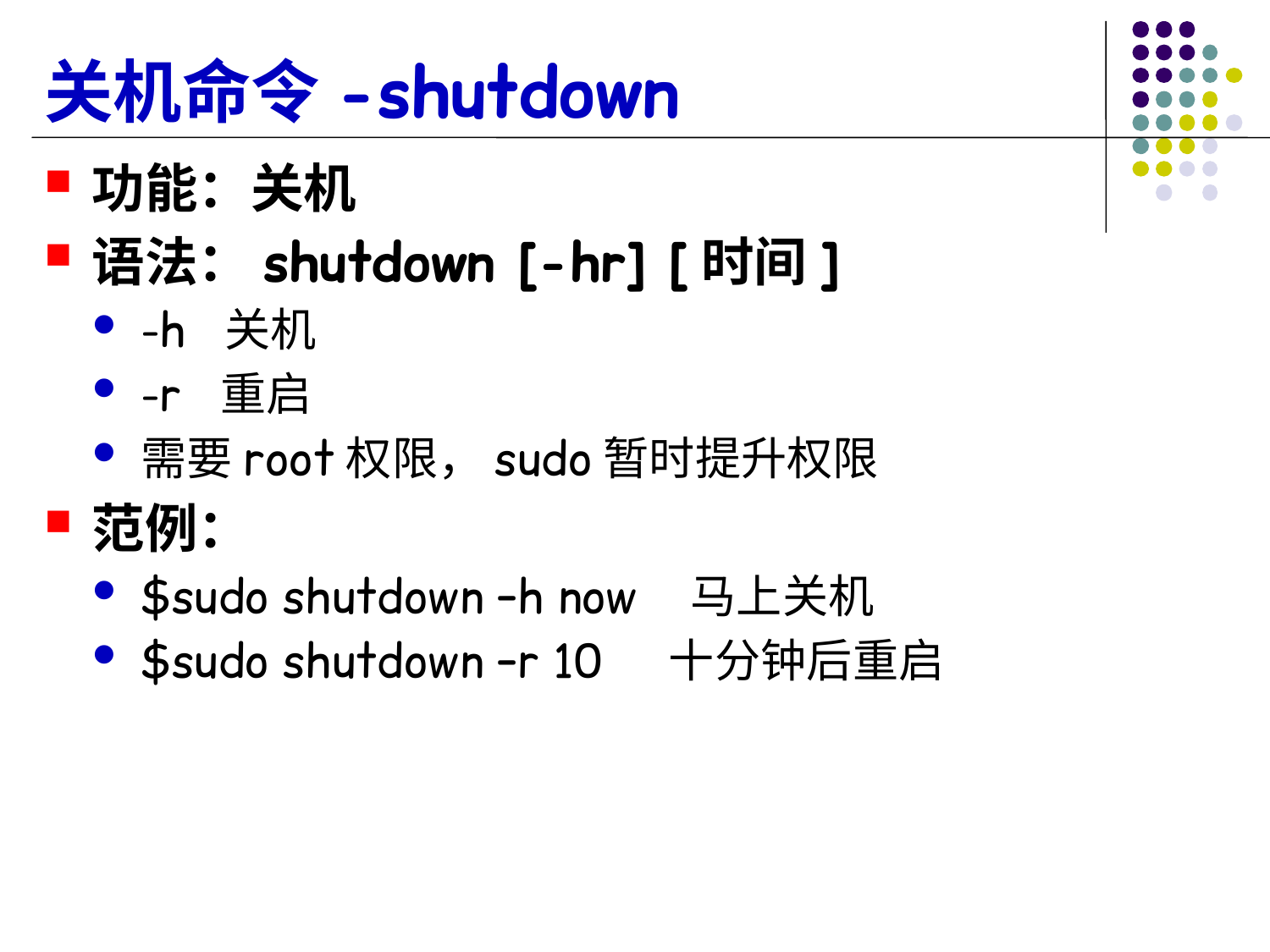

# 关机命令-shutdown
功能：关机
语法：shutdown [-hr] [时间]
-h  关机
-r  重启
需要root权限，sudo暂时提升权限
范例：
$sudo shutdown –h now   马上关机
$sudo shutdown –r 10    十分钟后重启